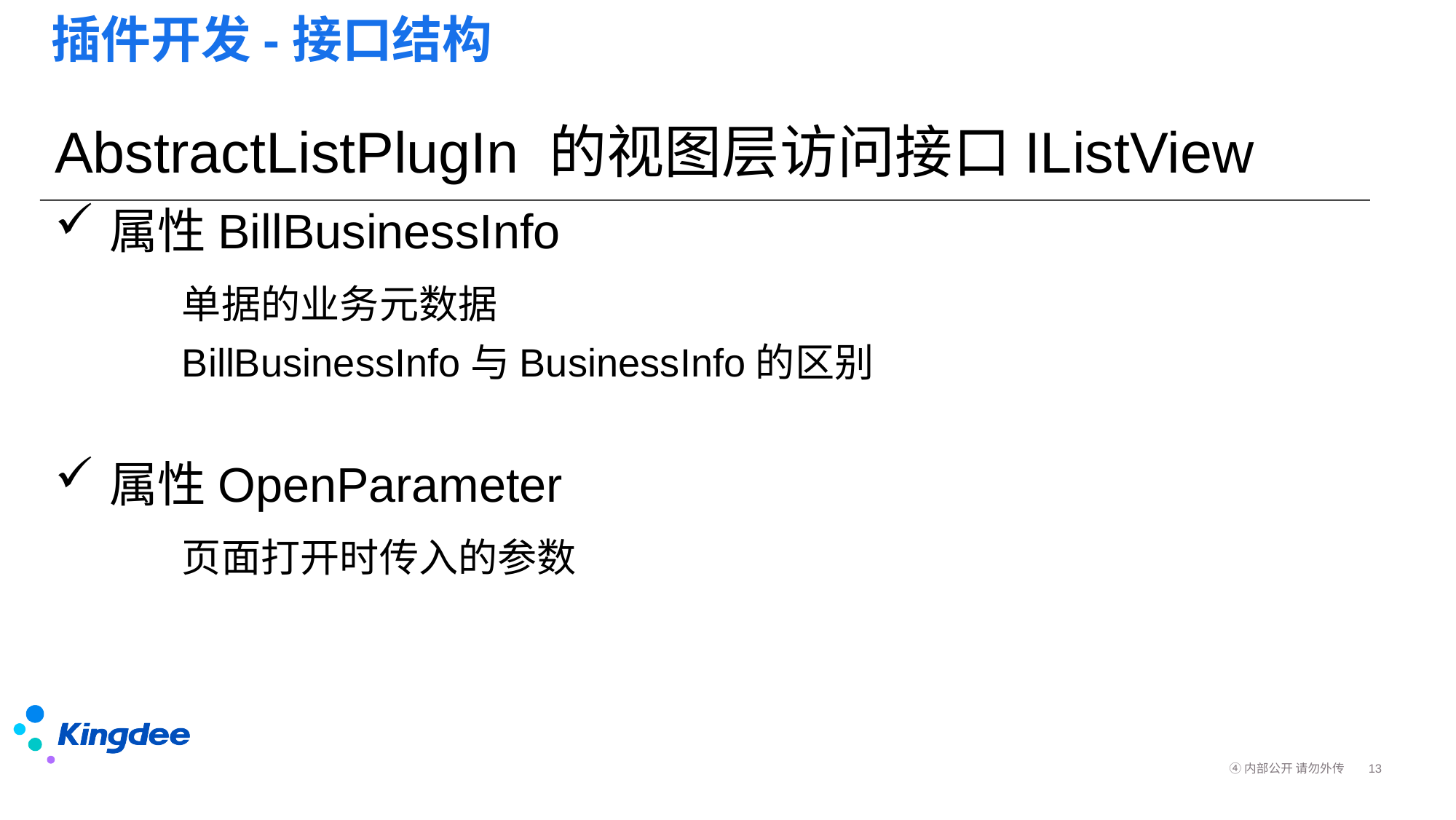

# 插件开发-接口结构
AbstractListPlugIn 的视图层访问接口IListView
属性BillBusinessInfo
	单据的业务元数据
	BillBusinessInfo与BusinessInfo的区别

属性OpenParameter
	页面打开时传入的参数